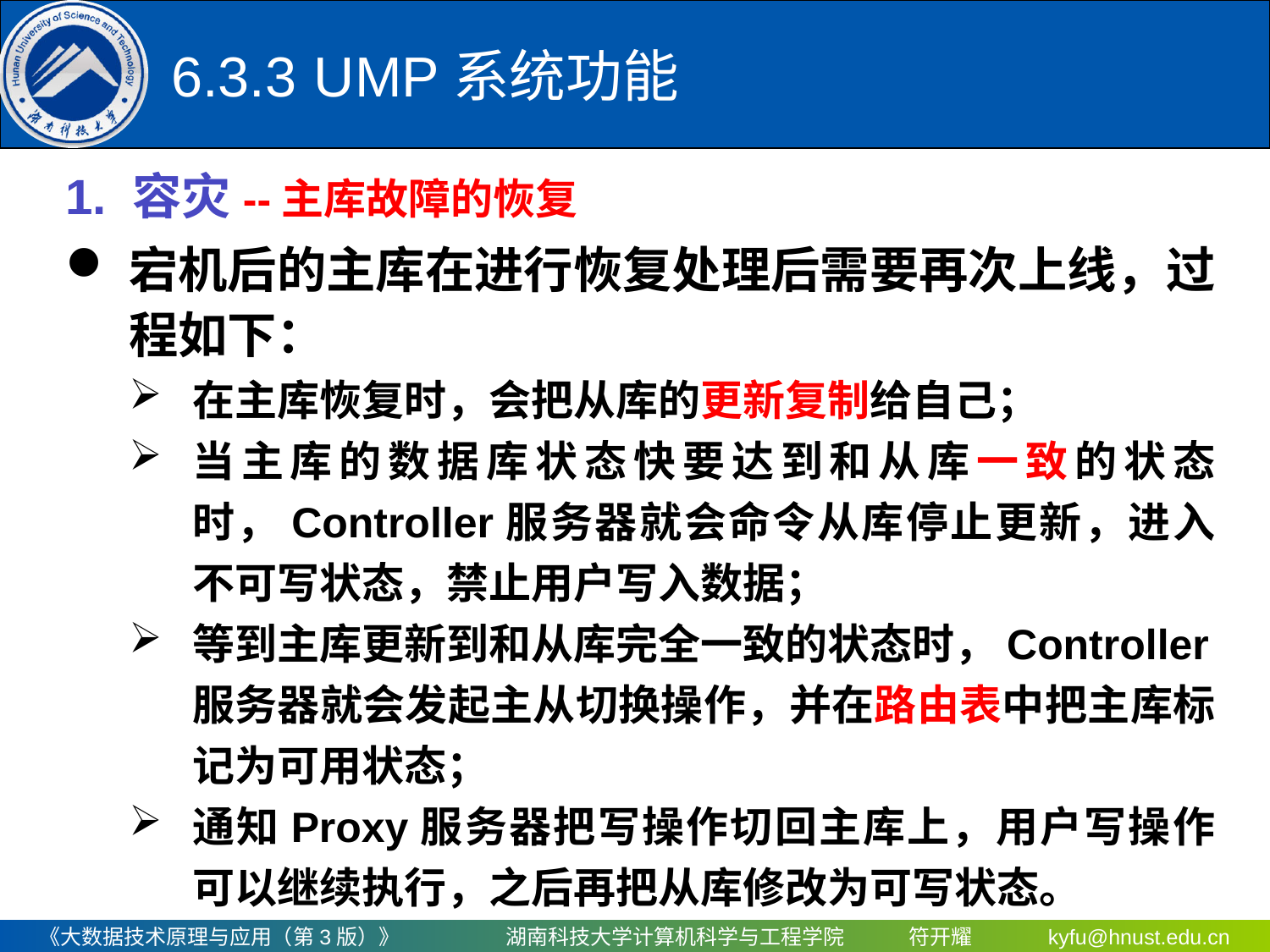

6.3.3	 UMP系统功能
1. 容灾--主库故障的恢复
宕机后的主库在进行恢复处理后需要再次上线，过程如下：
在主库恢复时，会把从库的更新复制给自己；
当主库的数据库状态快要达到和从库一致的状态时，Controller服务器就会命令从库停止更新，进入不可写状态，禁止用户写入数据；
等到主库更新到和从库完全一致的状态时，Controller服务器就会发起主从切换操作，并在路由表中把主库标记为可用状态；
通知Proxy服务器把写操作切回主库上，用户写操作可以继续执行，之后再把从库修改为可写状态。